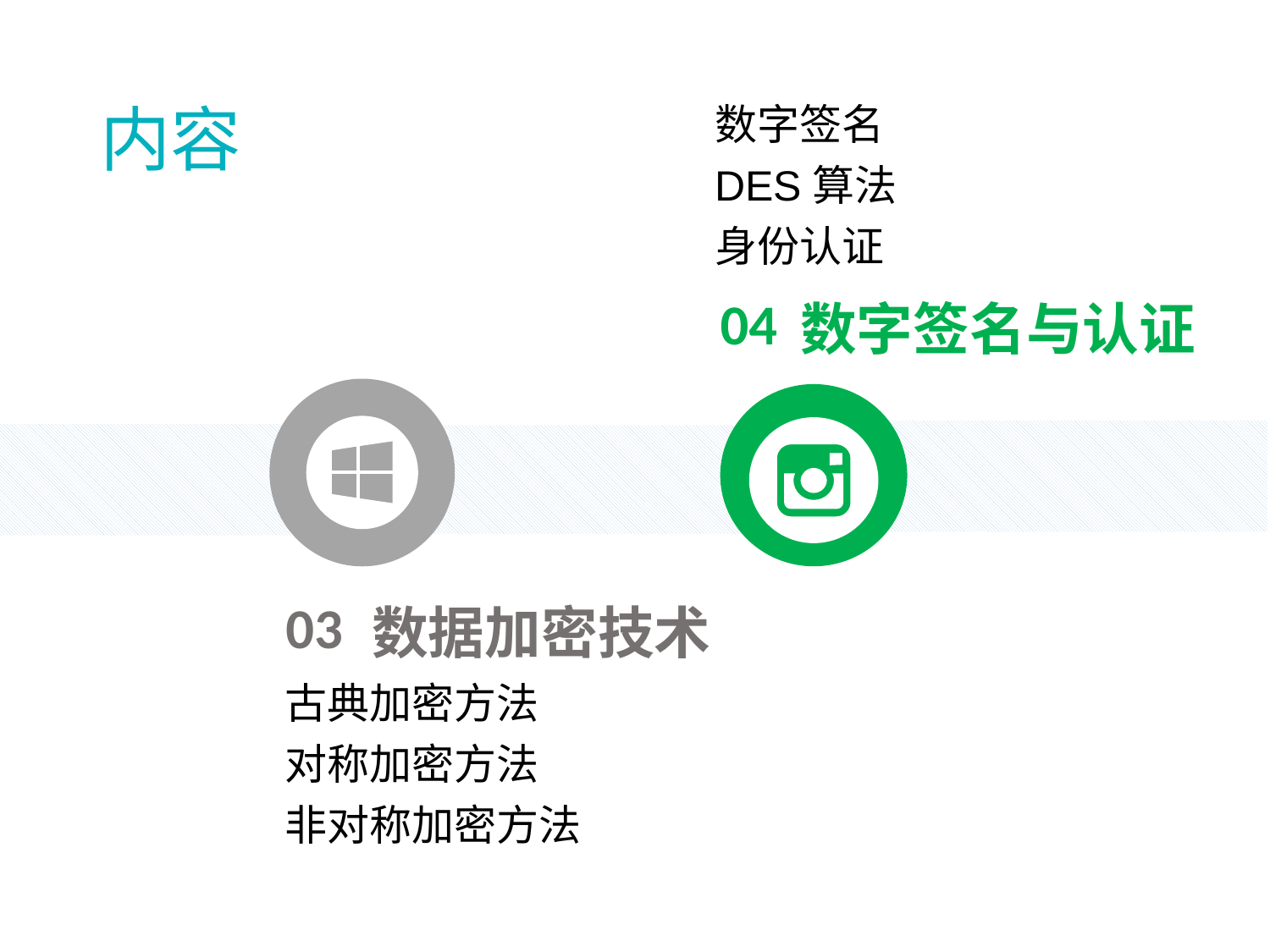

数字签名
DES算法
身份认证
数字签名与认证
04
# 内容

03
数据加密技术
古典加密方法
对称加密方法
非对称加密方法